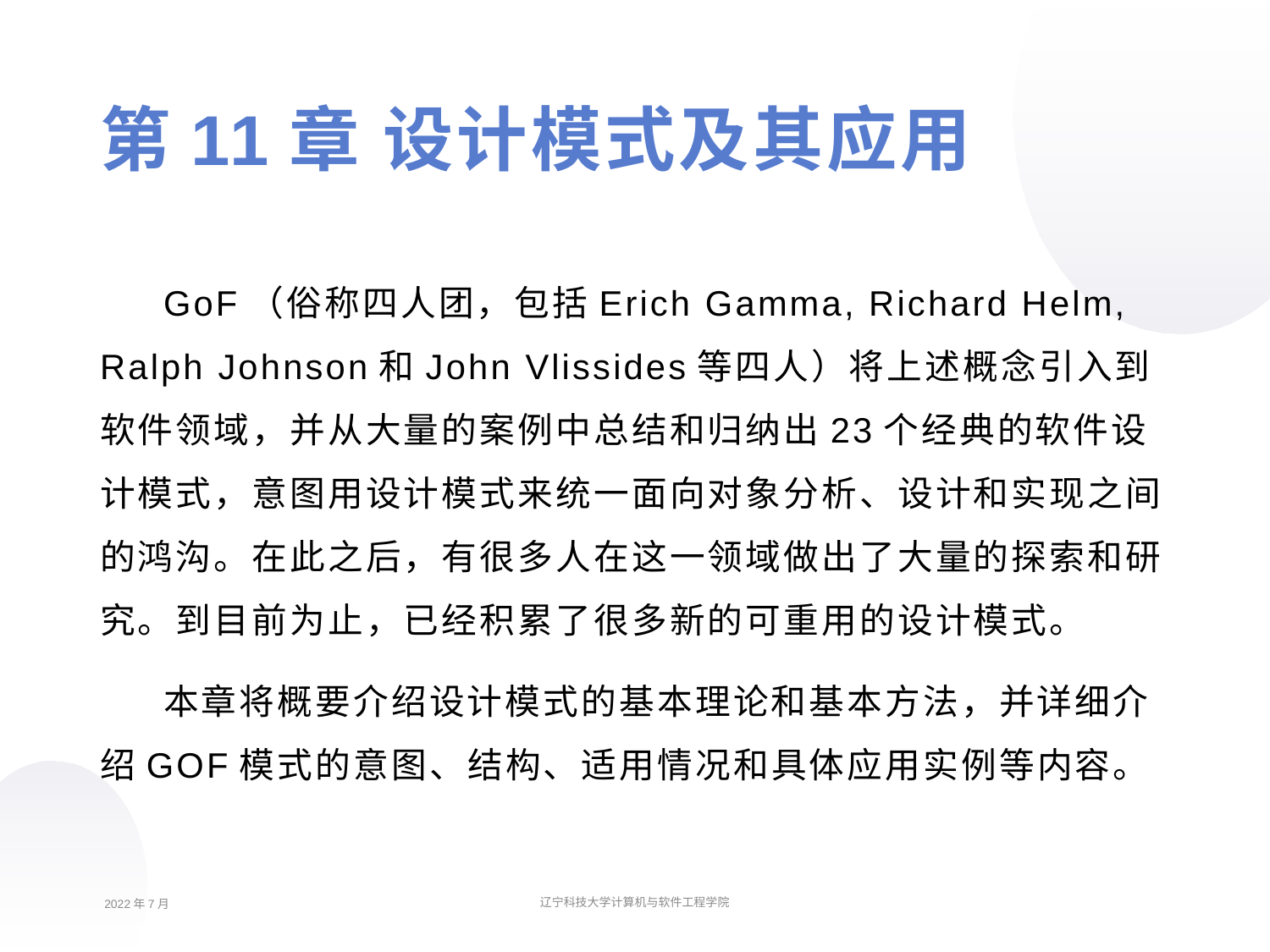

第11章 设计模式及其应用
GoF（俗称四人团，包括Erich Gamma, Richard Helm, Ralph Johnson和John Vlissides等四人）将上述概念引入到软件领域，并从大量的案例中总结和归纳出23个经典的软件设计模式，意图用设计模式来统一面向对象分析、设计和实现之间的鸿沟。在此之后，有很多人在这一领域做出了大量的探索和研究。到目前为止，已经积累了很多新的可重用的设计模式。
本章将概要介绍设计模式的基本理论和基本方法，并详细介绍GOF模式的意图、结构、适用情况和具体应用实例等内容。

2022年7月
辽宁科技大学计算机与软件工程学院
3